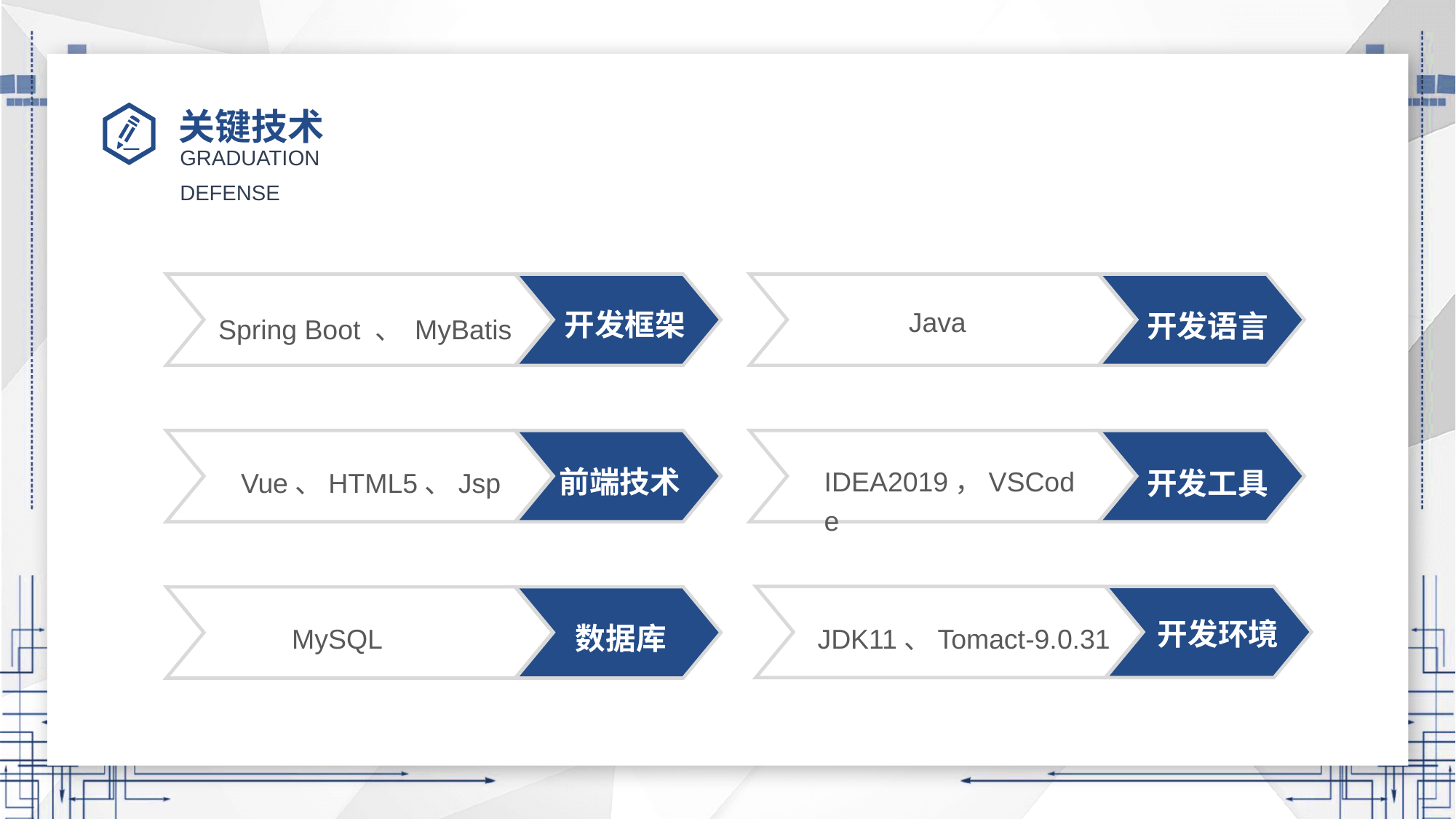

# 关键技术

开发框架
Spring Boot 、 MyBatis

Java
开发语言

Vue、HTML5、Jsp
前端技术

IDEA2019，VSCode
开发工具

开发环境

MySQL
数据库
JDK11、Tomact-9.0.31